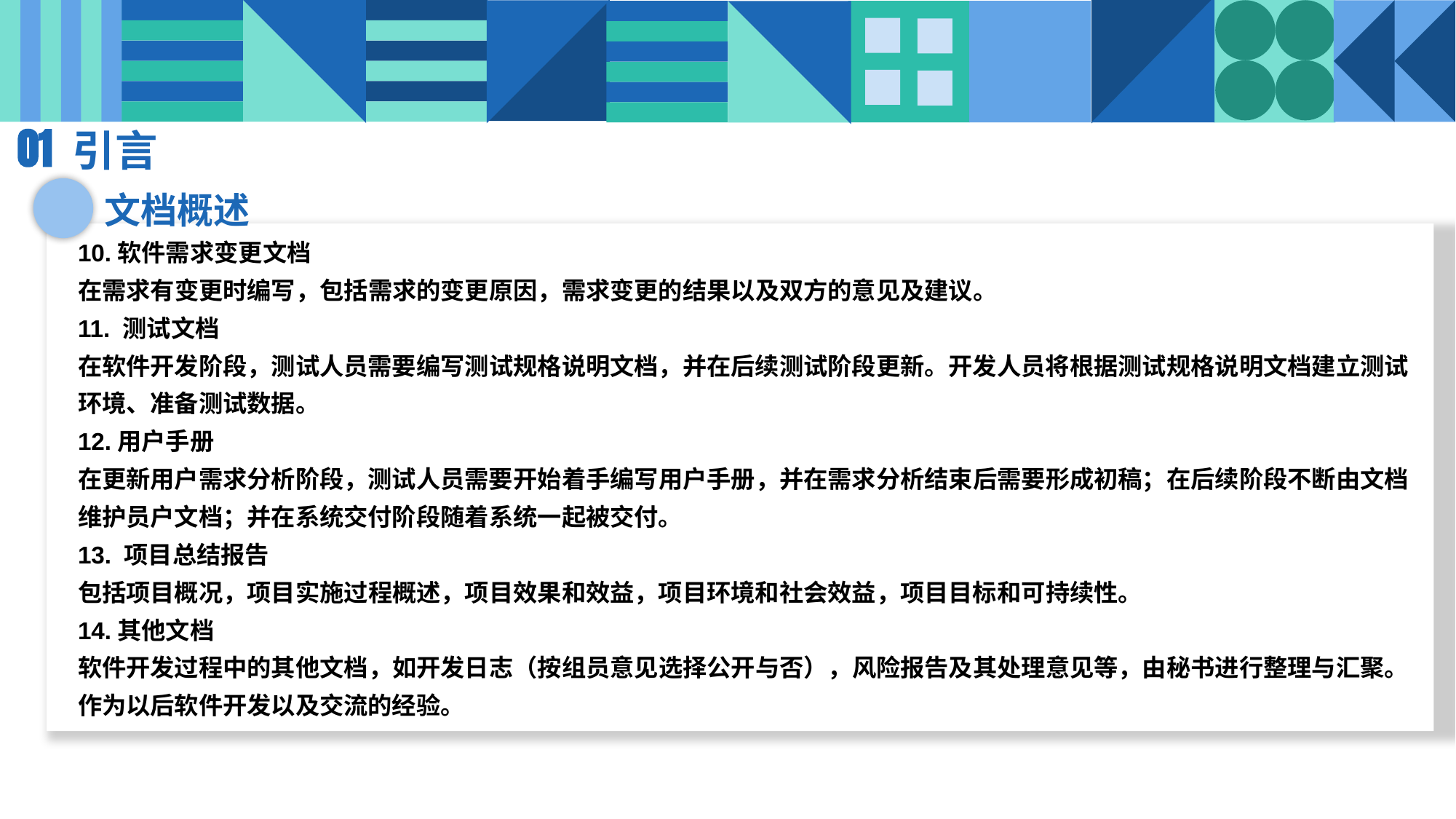

01 引言

文档概述

10.软件需求变更文档
在需求有变更时编写，包括需求的变更原因，需求变更的结果以及双方的意见及建议。
11. 测试文档
在软件开发阶段，测试人员需要编写测试规格说明文档，并在后续测试阶段更新。开发人员将根据测试规格说明文档建立测试环境、准备测试数据。
12.用户手册
在更新用户需求分析阶段，测试人员需要开始着手编写用户手册，并在需求分析结束后需要形成初稿；在后续阶段不断由文档维护员户文档；并在系统交付阶段随着系统一起被交付。
13. 项目总结报告
包括项目概况，项目实施过程概述，项目效果和效益，项目环境和社会效益，项目目标和可持续性。
14.其他文档
软件开发过程中的其他文档，如开发日志（按组员意见选择公开与否），风险报告及其处理意见等，由秘书进行整理与汇聚。作为以后软件开发以及交流的经验。